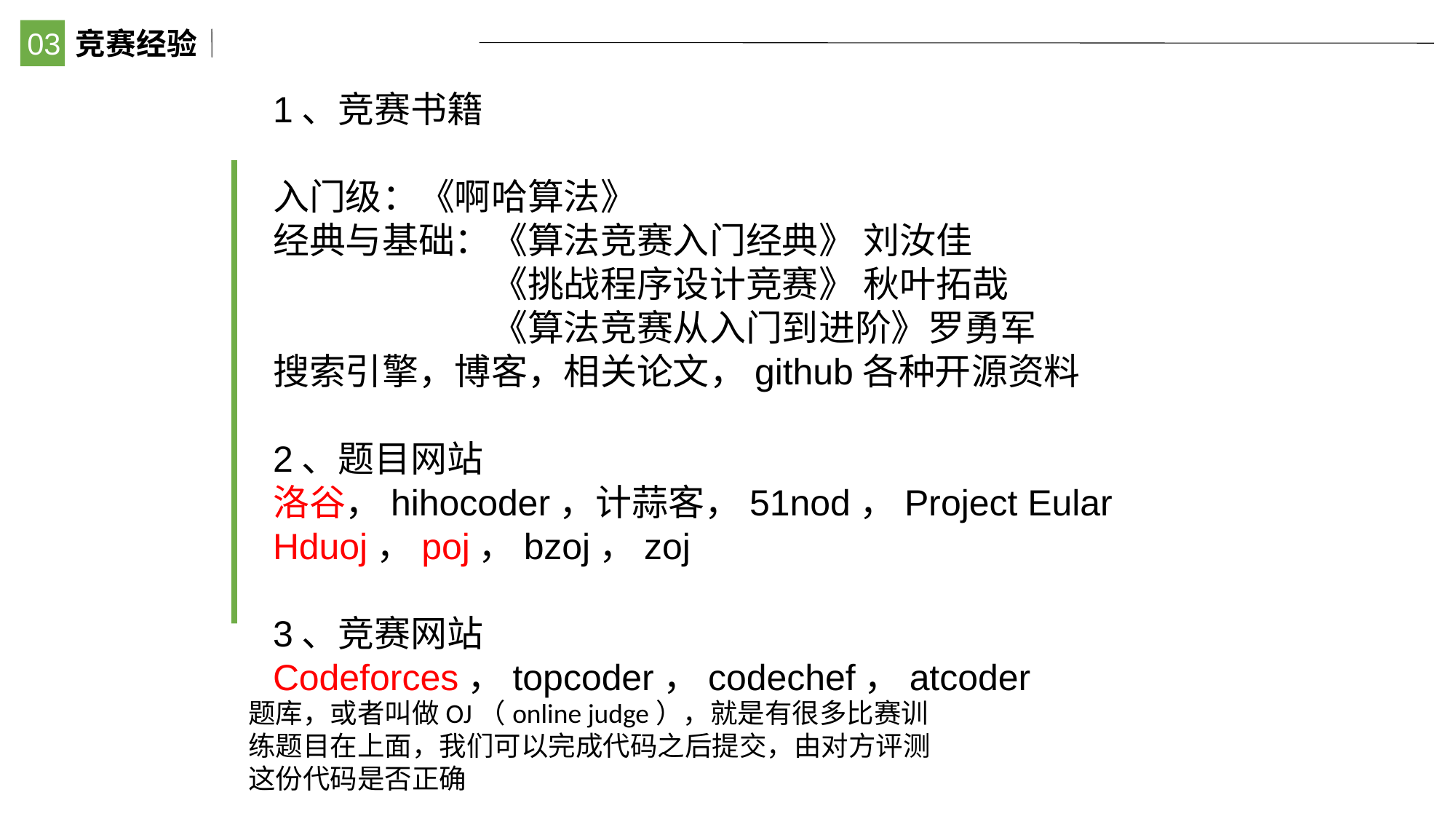

03
竞赛经验

1、竞赛书籍

入门级：《啊哈算法》
经典与基础：《算法竞赛入门经典》 刘汝佳
		《挑战程序设计竞赛》 秋叶拓哉
		《算法竞赛从入门到进阶》罗勇军
搜索引擎，博客，相关论文，github各种开源资料

2、题目网站
洛谷，hihocoder，计蒜客，51nod，Project Eular
Hduoj，poj，bzoj，zoj

3、竞赛网站
Codeforces，topcoder，codechef，atcoder

题库，或者叫做OJ（online judge），就是有很多比赛训练题目在上面，我们可以完成代码之后提交，由对方评测这份代码是否正确